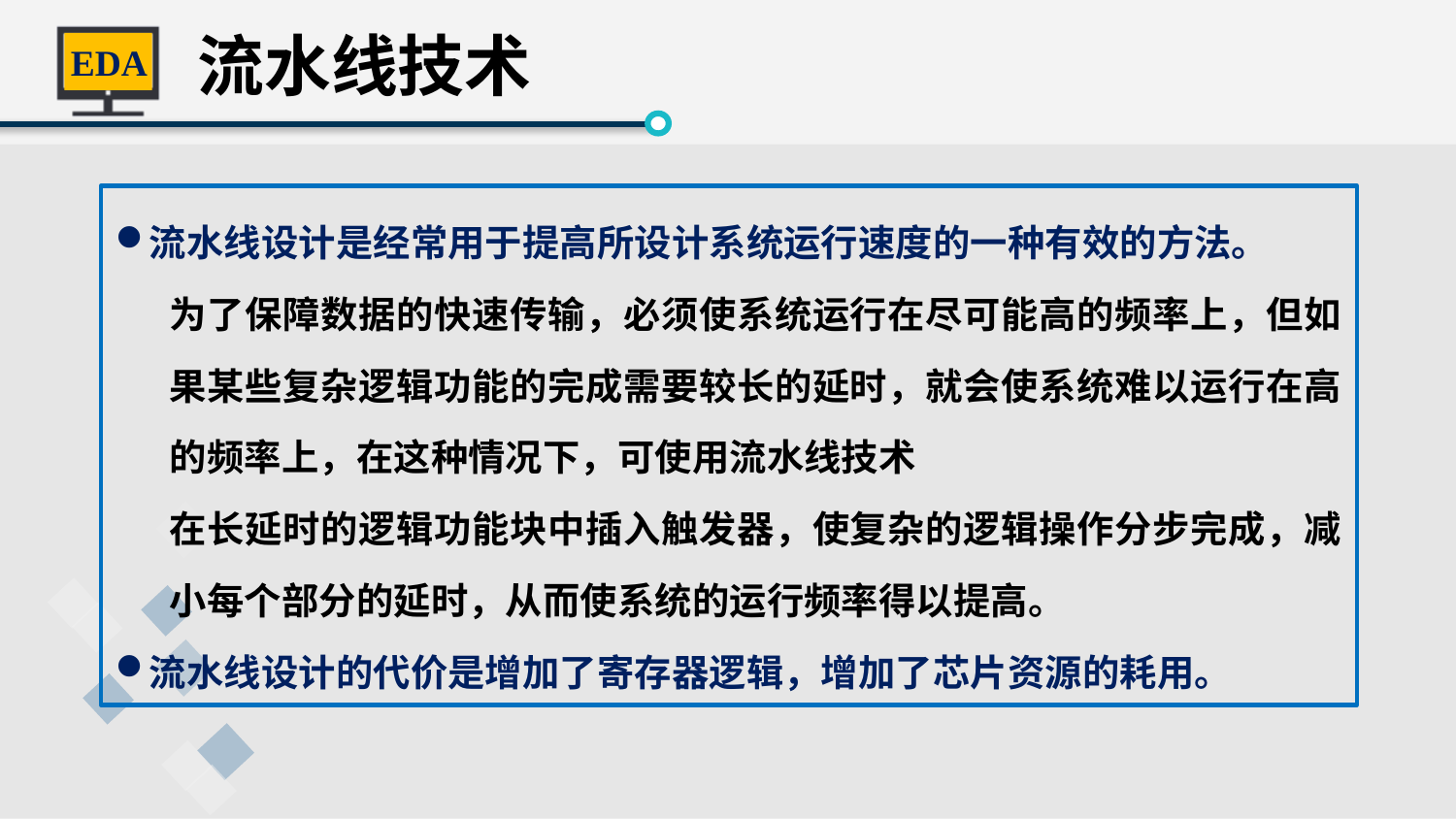

流水线技术
流水线设计是经常用于提高所设计系统运行速度的一种有效的方法。
为了保障数据的快速传输，必须使系统运行在尽可能高的频率上，但如果某些复杂逻辑功能的完成需要较长的延时，就会使系统难以运行在高的频率上，在这种情况下，可使用流水线技术
在长延时的逻辑功能块中插入触发器，使复杂的逻辑操作分步完成，减小每个部分的延时，从而使系统的运行频率得以提高。
流水线设计的代价是增加了寄存器逻辑，增加了芯片资源的耗用。